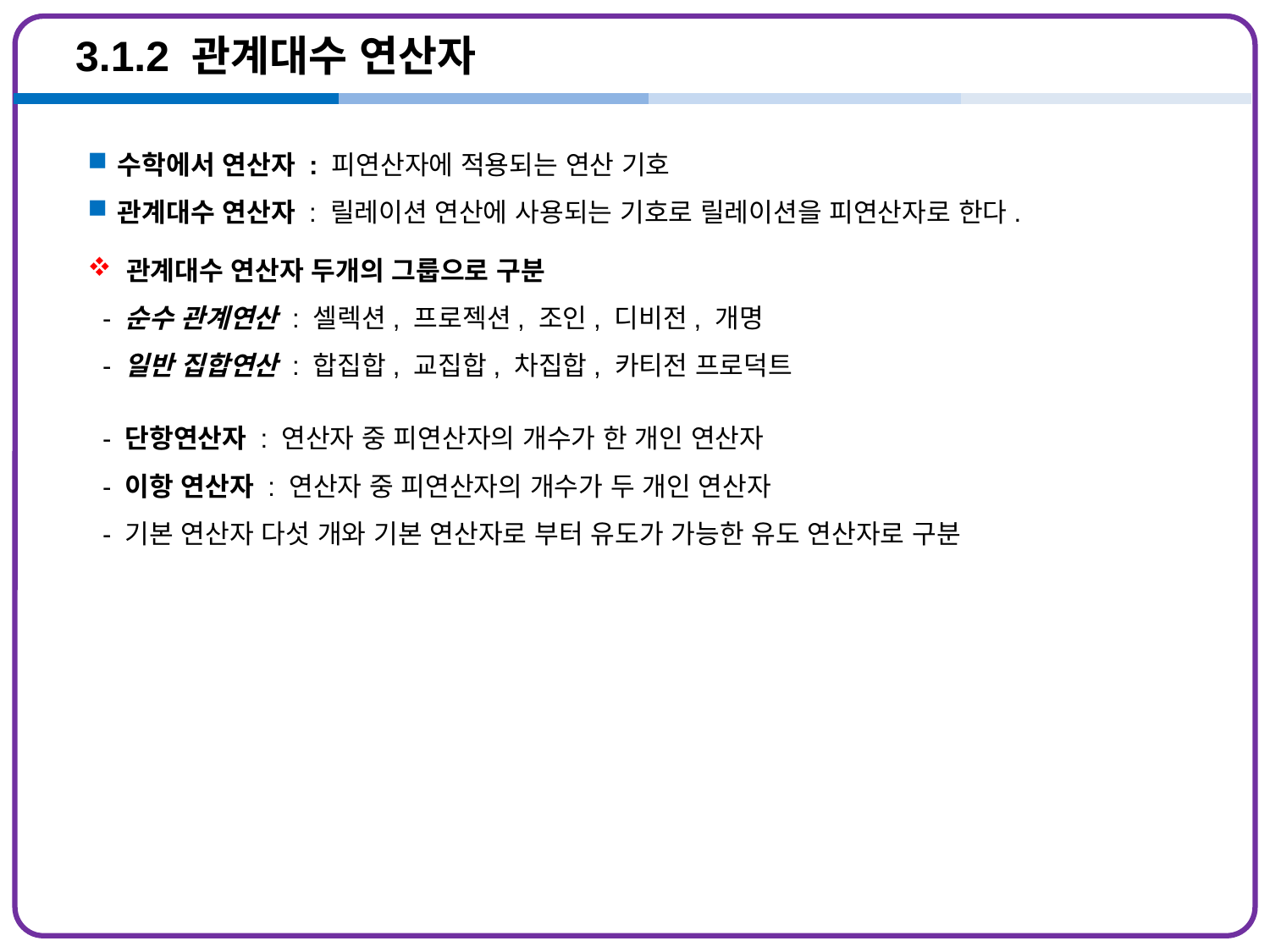

# 3.1.2 관계대수 연산자
수학에서 연산자 : 피연산자에 적용되는 연산 기호
관계대수 연산자 : 릴레이션 연산에 사용되는 기호로 릴레이션을 피연산자로 한다.
 관계대수 연산자 두개의 그룹으로 구분
  - 순수 관계연산 : 셀렉션, 프로젝션, 조인, 디비전, 개명
  - 일반 집합연산 : 합집합, 교집합, 차집합, 카티전 프로덕트

  - 단항연산자 : 연산자 중 피연산자의 개수가 한 개인 연산자
  - 이항 연산자 : 연산자 중 피연산자의 개수가 두 개인 연산자
  - 기본 연산자 다섯 개와 기본 연산자로 부터 유도가 가능한 유도 연산자로 구분